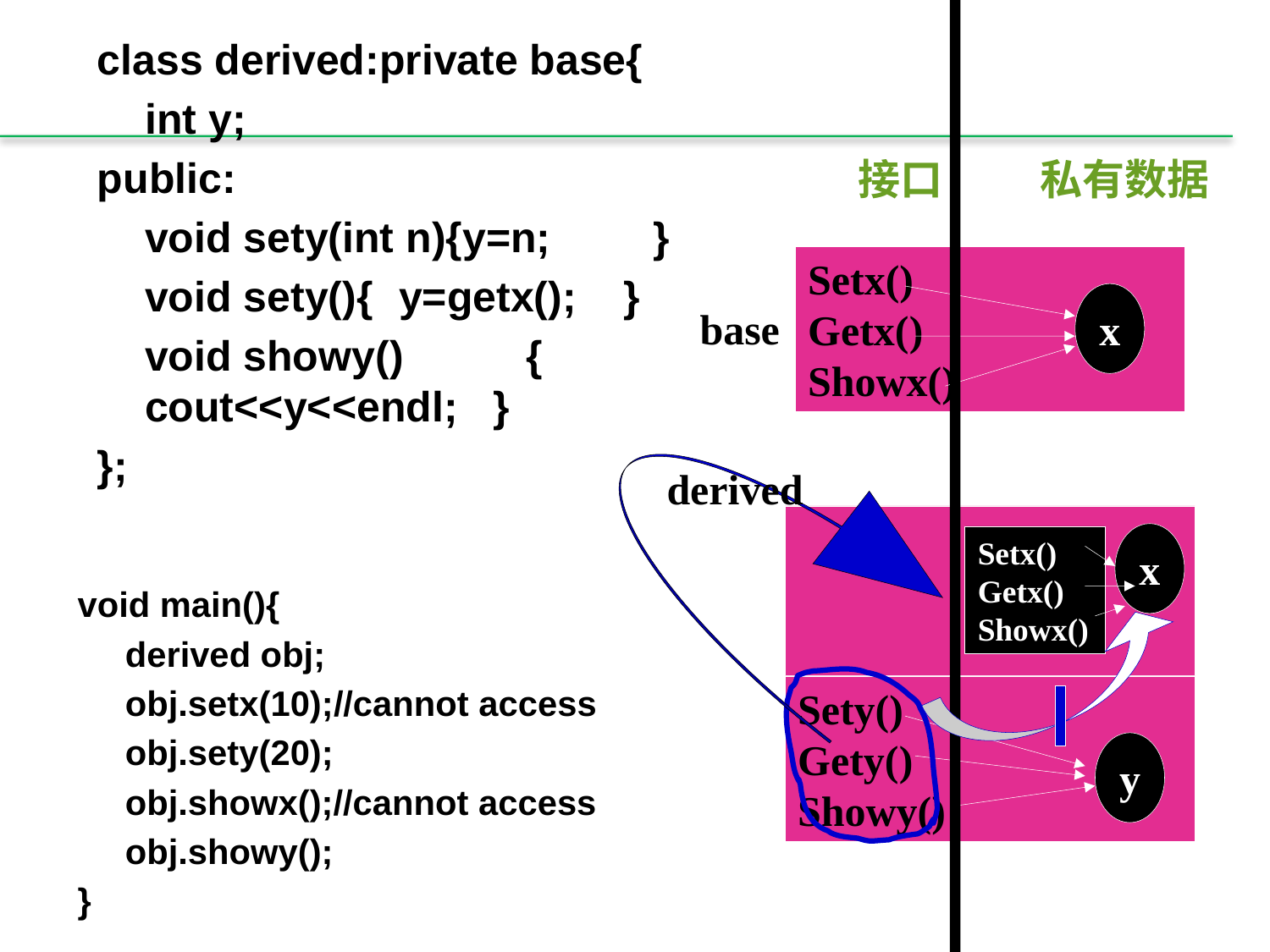

class derived:private base{
	int y;
public:
	void sety(int n){y=n;	}
	void sety(){	y=getx();    }
	void showy()	{	cout<<y<<endl;   }
};
接口
私有数据
Setx()
Getx()
Showx()

x
base

derived

Setx()
Getx()
Showx()
x

void main(){
	derived obj;
	obj.setx(10);//cannot access
	obj.sety(20);
	obj.showx();//cannot access
	obj.showy();
}

Sety()
Gety()
Showy()

y